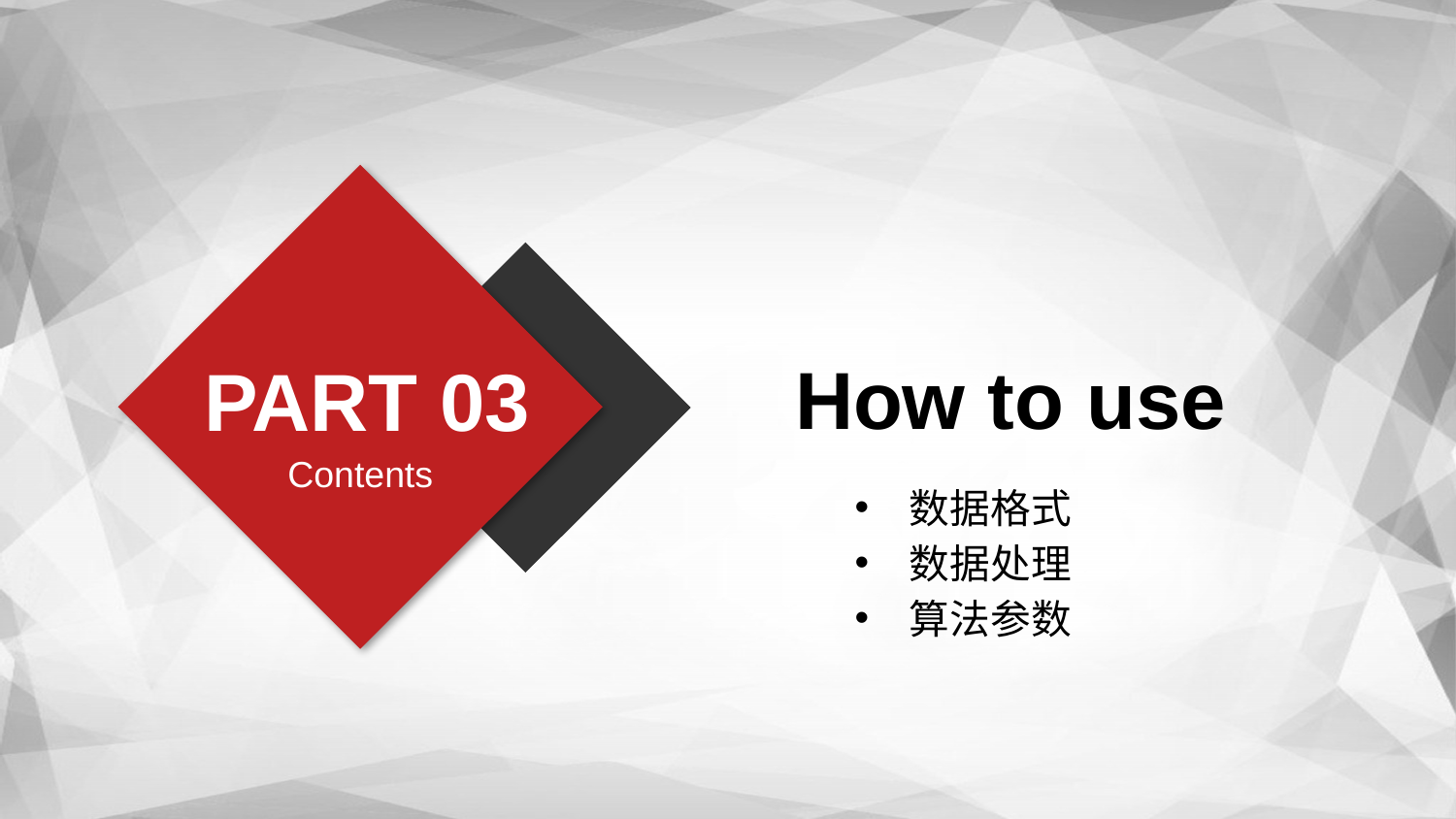

PART 03
Contents
How to use
数据格式
数据处理
算法参数